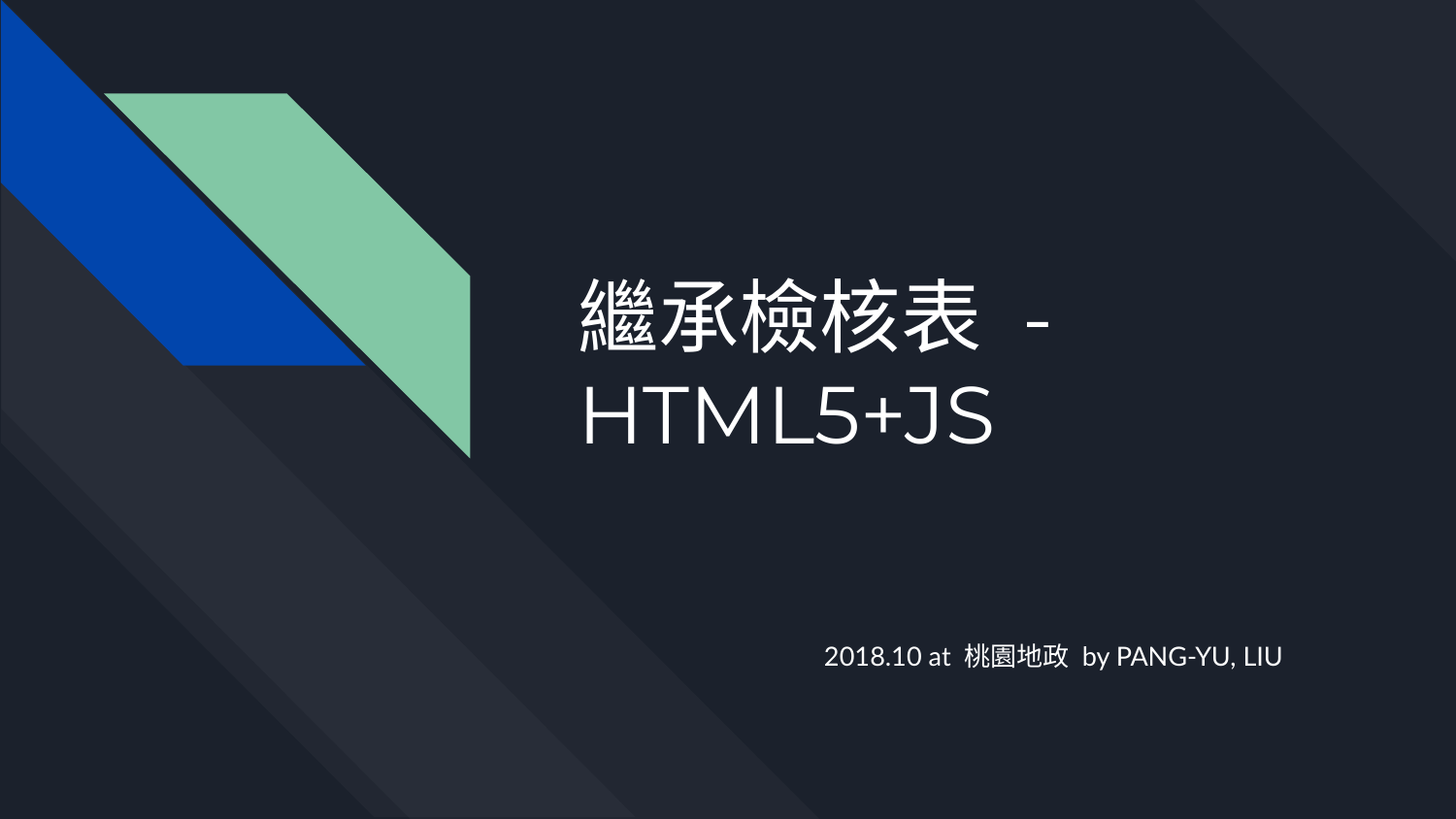

# 繼承檢核表 - HTML5+JS
2018.10 at 桃園地政 by PANG-YU, LIU